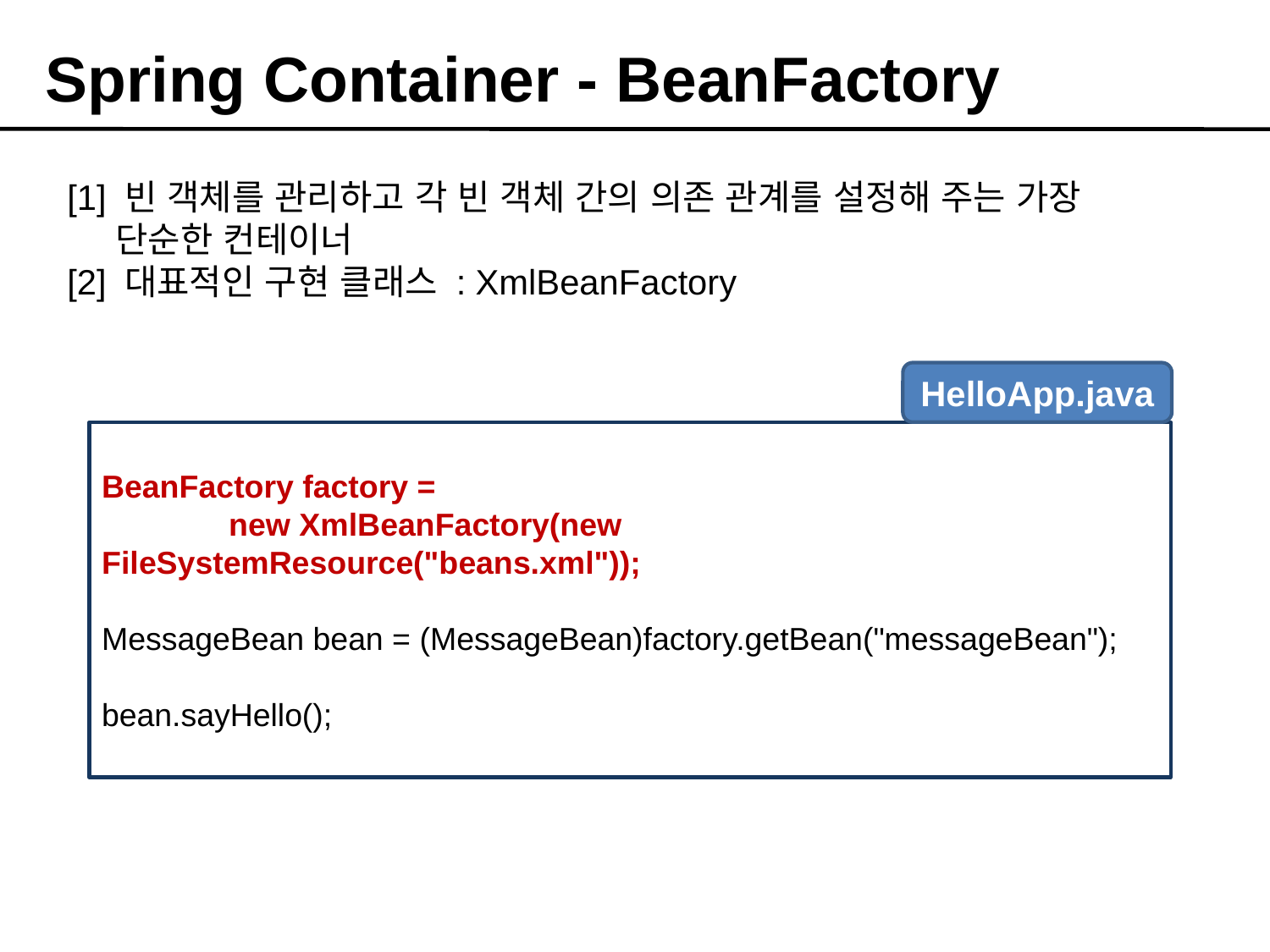

Spring Container - BeanFactory
[1] 빈 객체를 관리하고 각 빈 객체 간의 의존 관계를 설정해 주는 가장
    단순한 컨테이너
[2] 대표적인 구현 클래스 : XmlBeanFactory
HelloApp.java

BeanFactory factory =
	new XmlBeanFactory(new FileSystemResource("beans.xml"));

MessageBean bean = (MessageBean)factory.getBean("messageBean");

bean.sayHello();